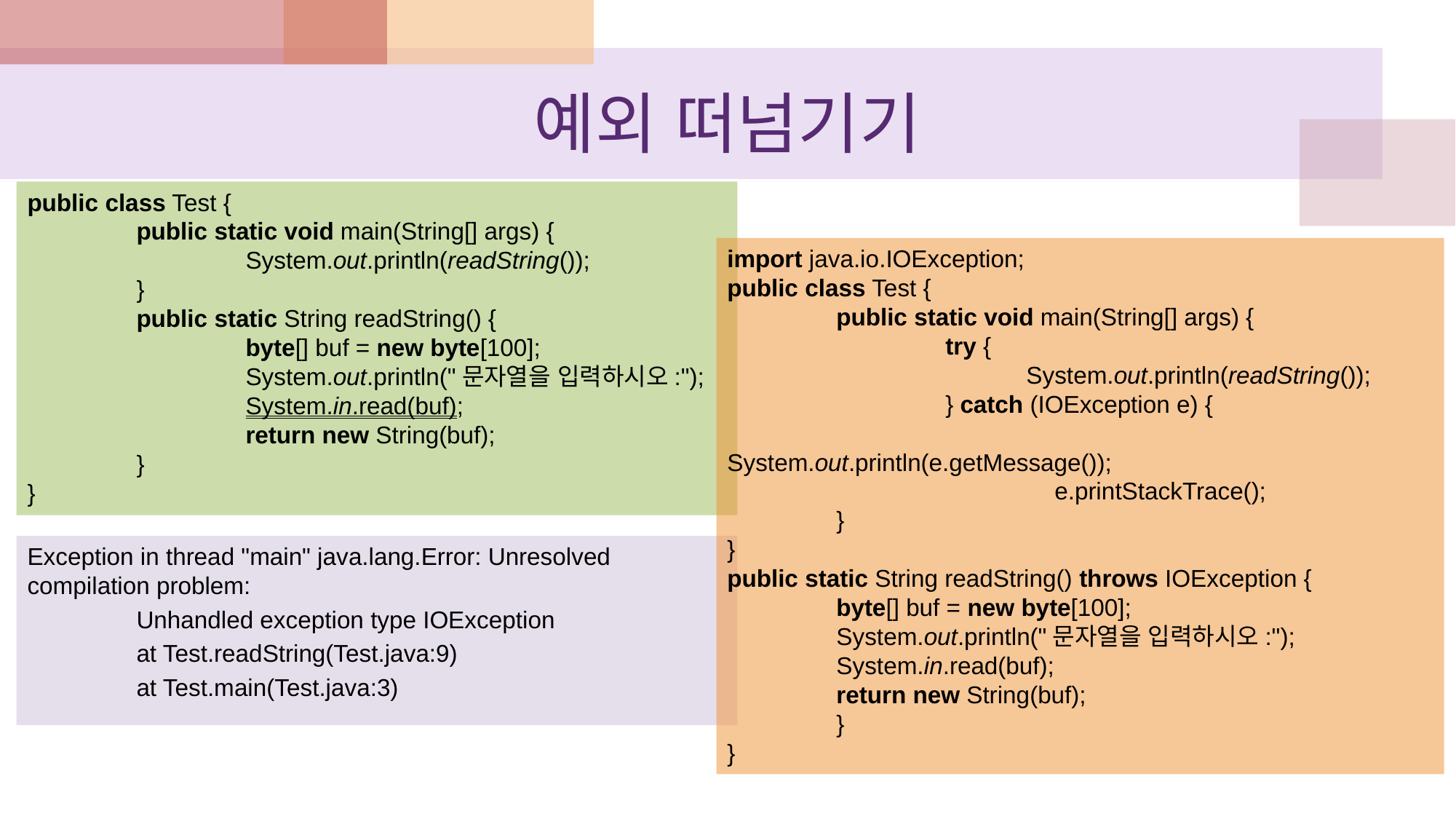

# 예외 떠넘기기
public class Test {
	public static void main(String[] args) {
		System.out.println(readString());
	}
	public static String readString() {
		byte[] buf = new byte[100];
		System.out.println("문자열을 입력하시오:");
		System.in.read(buf);
		return new String(buf);
	}
}

import java.io.IOException;
public class Test {
	public static void main(String[] args) {
		try {
		            System.out.println(readString());
		} catch (IOException e) {
			System.out.println(e.getMessage());
			e.printStackTrace();
	}
}
public static String readString() throws IOException {
	byte[] buf = new byte[100];
	System.out.println("문자열을 입력하시오:");
	System.in.read(buf);
	return new String(buf);
	}
}
Exception in thread "main" java.lang.Error: Unresolved compilation problem:
	Unhandled exception type IOException
	at Test.readString(Test.java:9)
	at Test.main(Test.java:3)